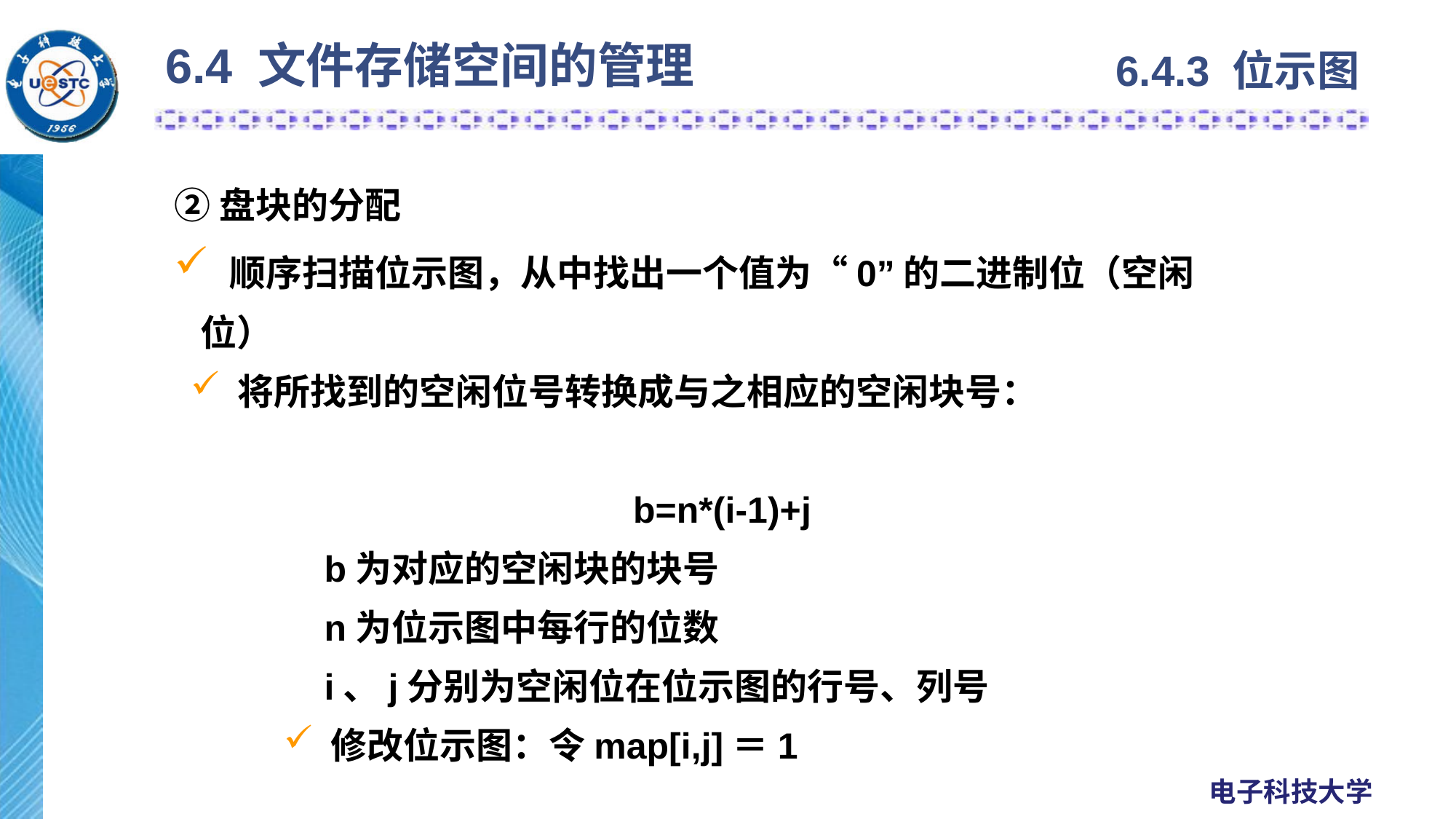

6.4 文件存储空间的管理
6.4.3 位示图
②盘块的分配
 顺序扫描位示图，从中找出一个值为“0”的二进制位（空闲位）
 将所找到的空闲位号转换成与之相应的空闲块号： 　　　　　　　　　　　　　　　　　　　　　　　　　　　　　　　　b=n*(i-1)+j
    b为对应的空闲块的块号
    n为位示图中每行的位数
    i、j分别为空闲位在位示图的行号、列号
 修改位示图：令map[i,j]＝1